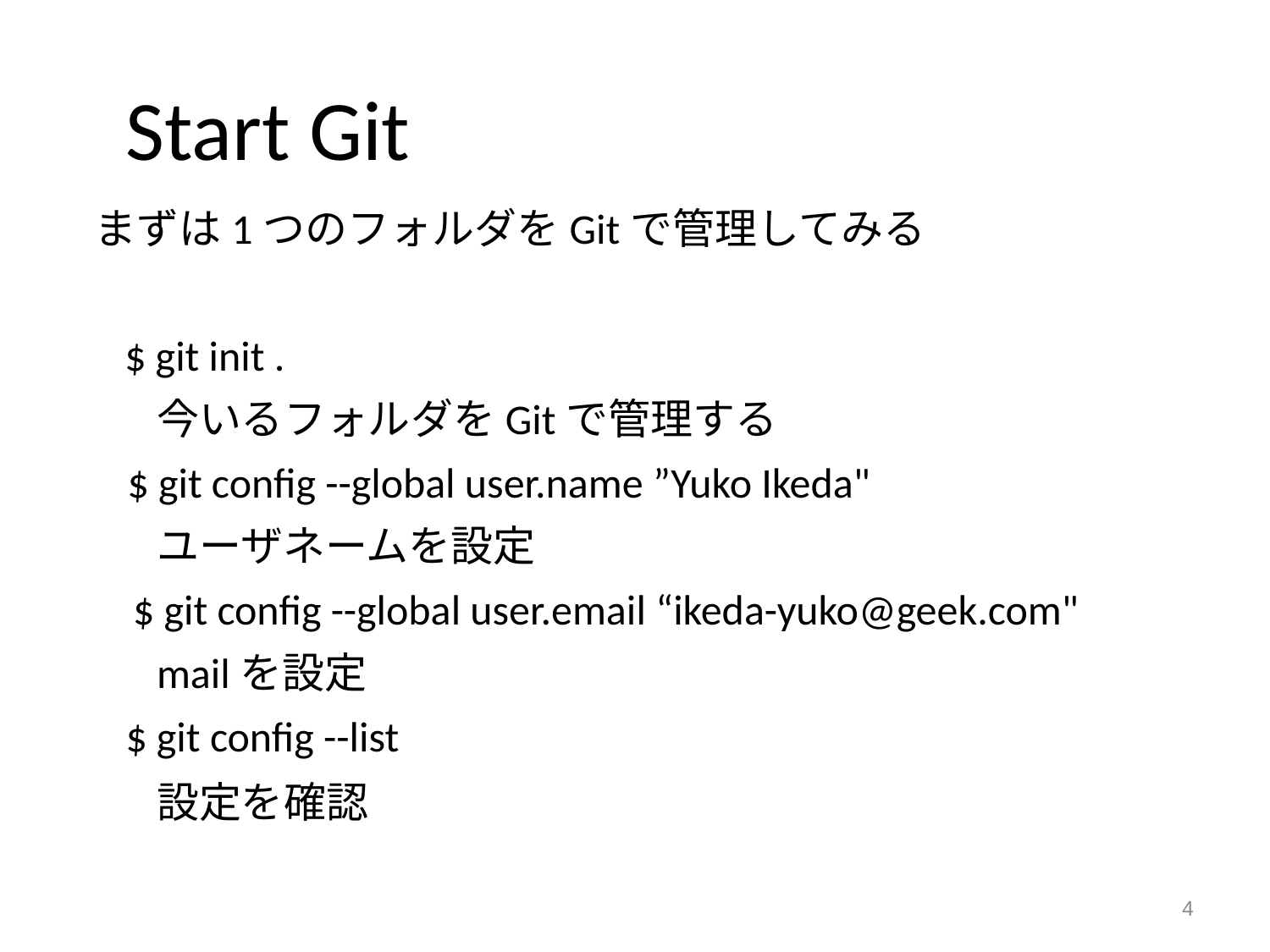

Start Git
まずは1つのフォルダをGitで管理してみる
$ git init .
今いるフォルダをGitで管理する
$ git config --global user.name ”Yuko Ikeda"
ユーザネームを設定
$ git config --global user.email “ikeda-yuko@geek.com"
mailを設定
$ git config --list
設定を確認
4